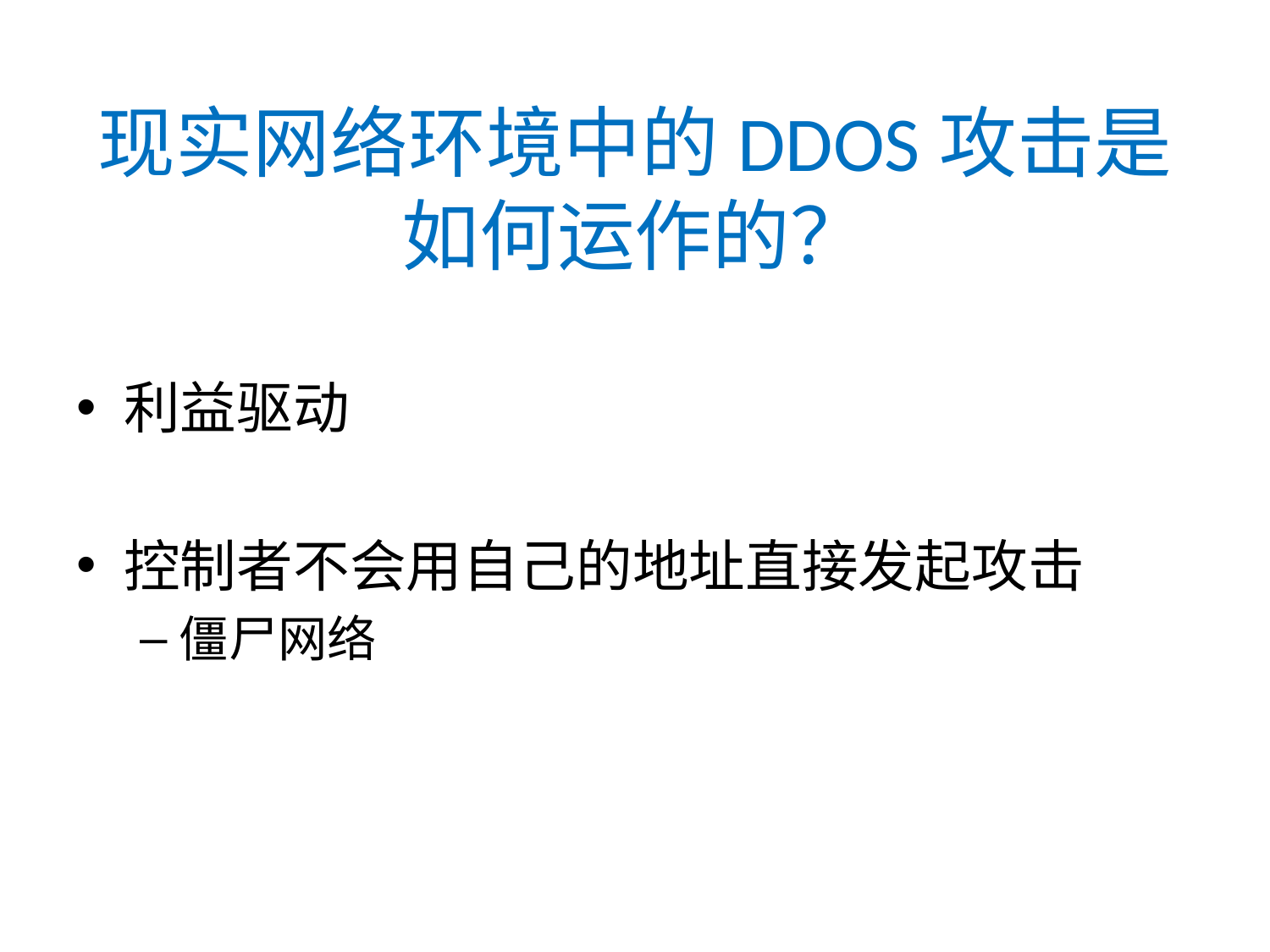

# 现实网络环境中的DDOS攻击是如何运作的？
利益驱动

控制者不会用自己的地址直接发起攻击
僵尸网络